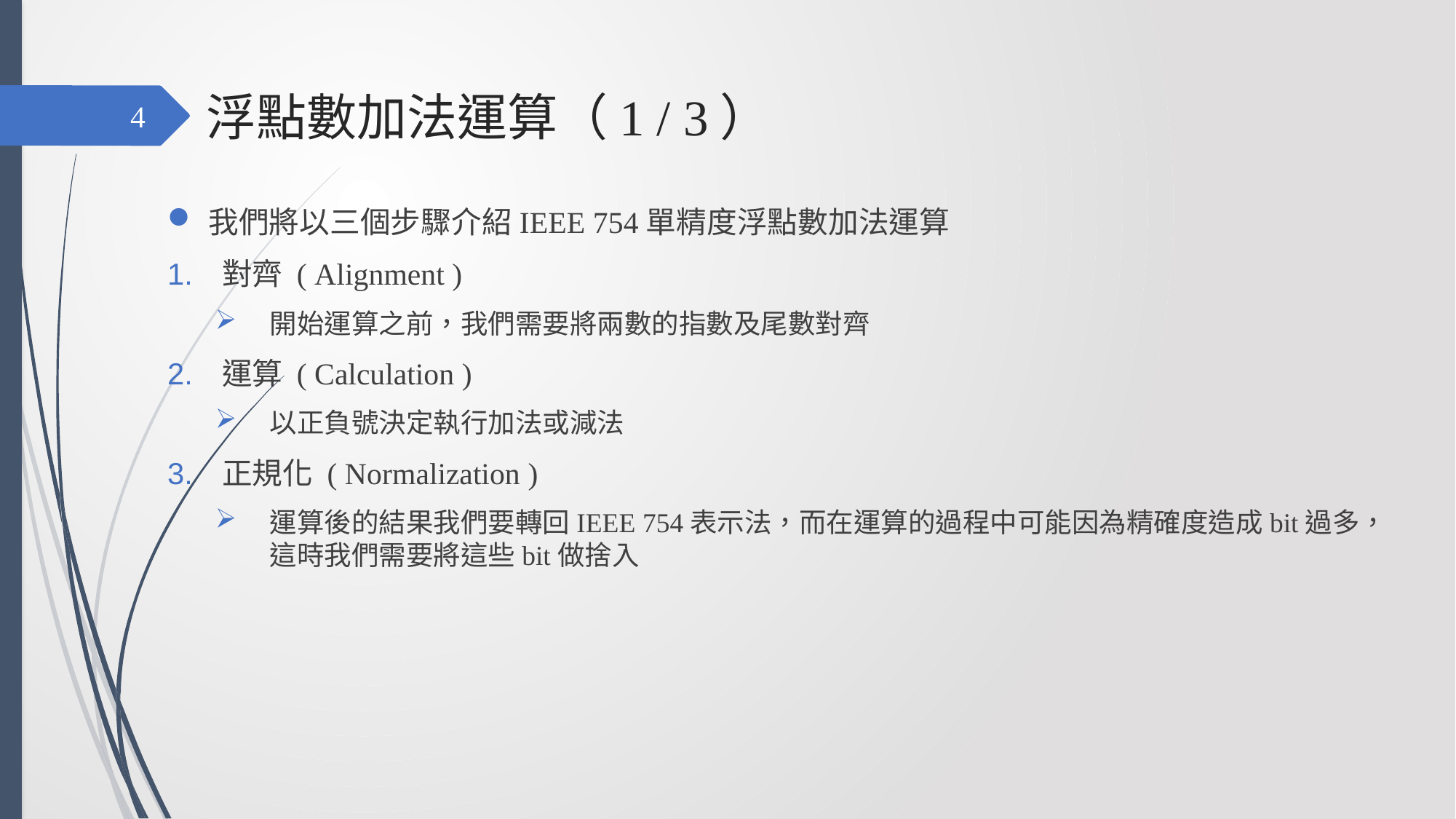

# 浮點數加法運算（1 / 3）
4
我們將以三個步驟介紹IEEE 754單精度浮點數加法運算
對齊 ( Alignment )
開始運算之前，我們需要將兩數的指數及尾數對齊
運算 ( Calculation )
以正負號決定執行加法或減法
正規化 ( Normalization )
運算後的結果我們要轉回IEEE 754表示法，而在運算的過程中可能因為精確度造成bit過多，這時我們需要將這些bit做捨入